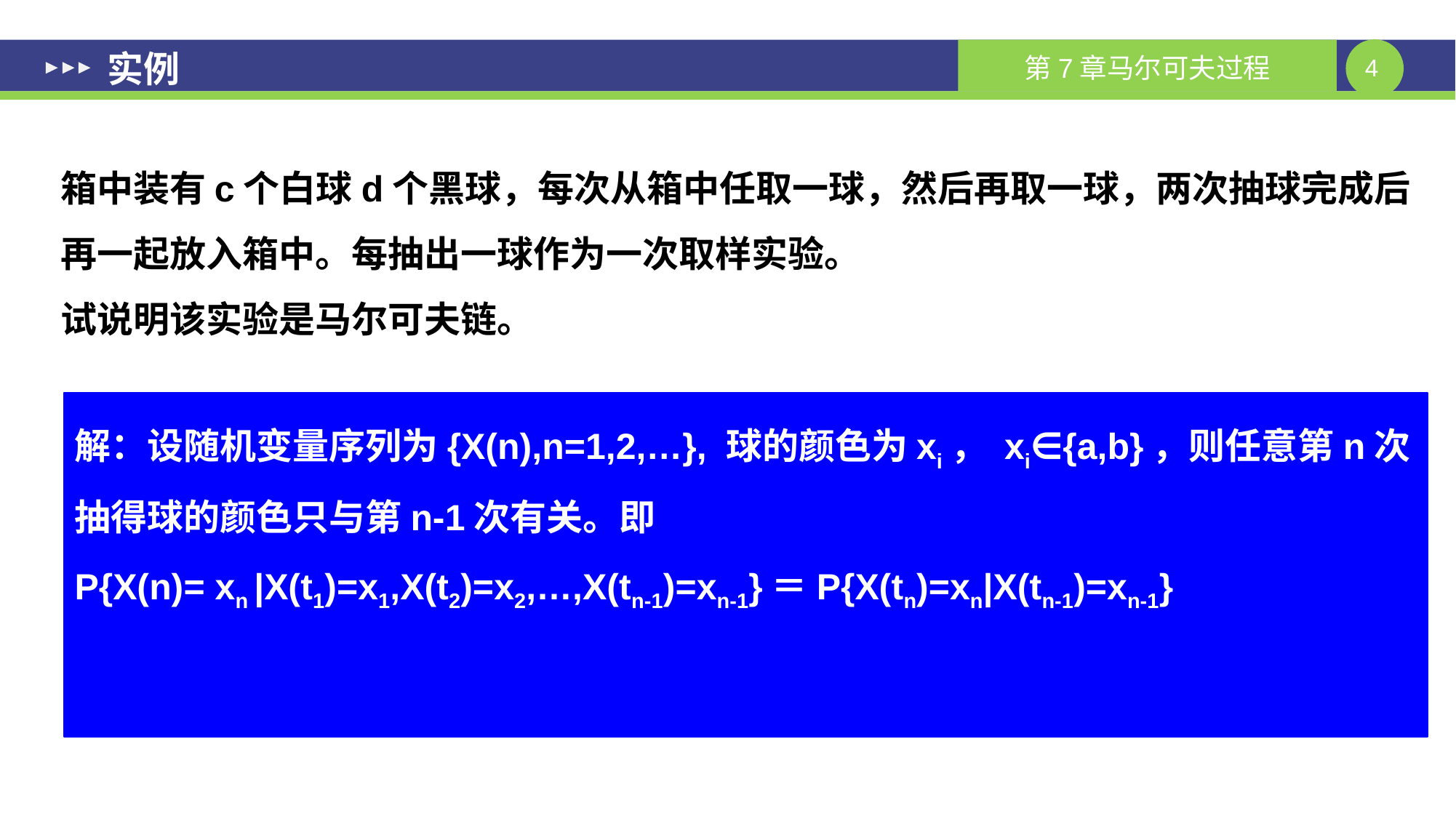

# 实例
箱中装有c个白球d个黑球，每次从箱中任取一球，然后再取一球，两次抽球完成后再一起放入箱中。每抽出一球作为一次取样实验。
试说明该实验是马尔可夫链。

解：设随机变量序列为{X(n),n=1,2,…}, 球的颜色为xi， xi∈{a,b}，则任意第n次抽得球的颜色只与第n-1次有关。即
P{X(n)= xn |X(t1)=x1,X(t2)=x2,…,X(tn-1)=xn-1}＝P{X(tn)=xn|X(tn-1)=xn-1}